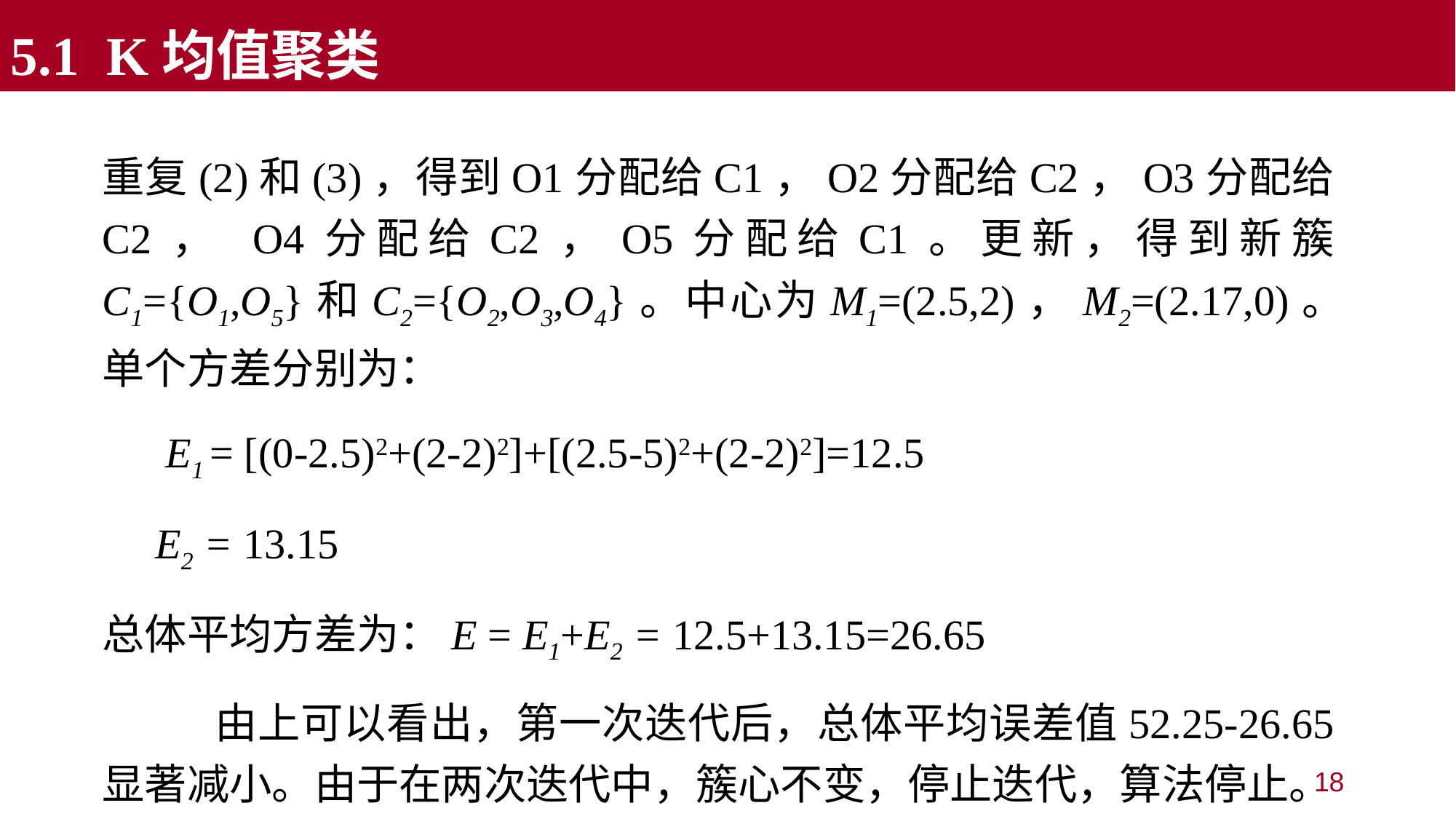

5.1  K均值聚类
重复(2)和(3)，得到O1分配给C1，O2分配给C2，O3分配给C2， O4分配给C2，O5分配给C1。更新，得到新簇C1={O1,O5}和C2={O2,O3,O4}。中心为M1=(2.5,2)，M2=(2.17,0)。单个方差分别为：
      E1 = [(0-2.5)2+(2-2)2]+[(2.5-5)2+(2-2)2]=12.5
     E2 = 13.15
总体平均方差为：E = E1+E2 = 12.5+13.15=26.65
          由上可以看出，第一次迭代后，总体平均误差值52.25-26.65显著减小。由于在两次迭代中，簇心不变，停止迭代，算法停止。

18